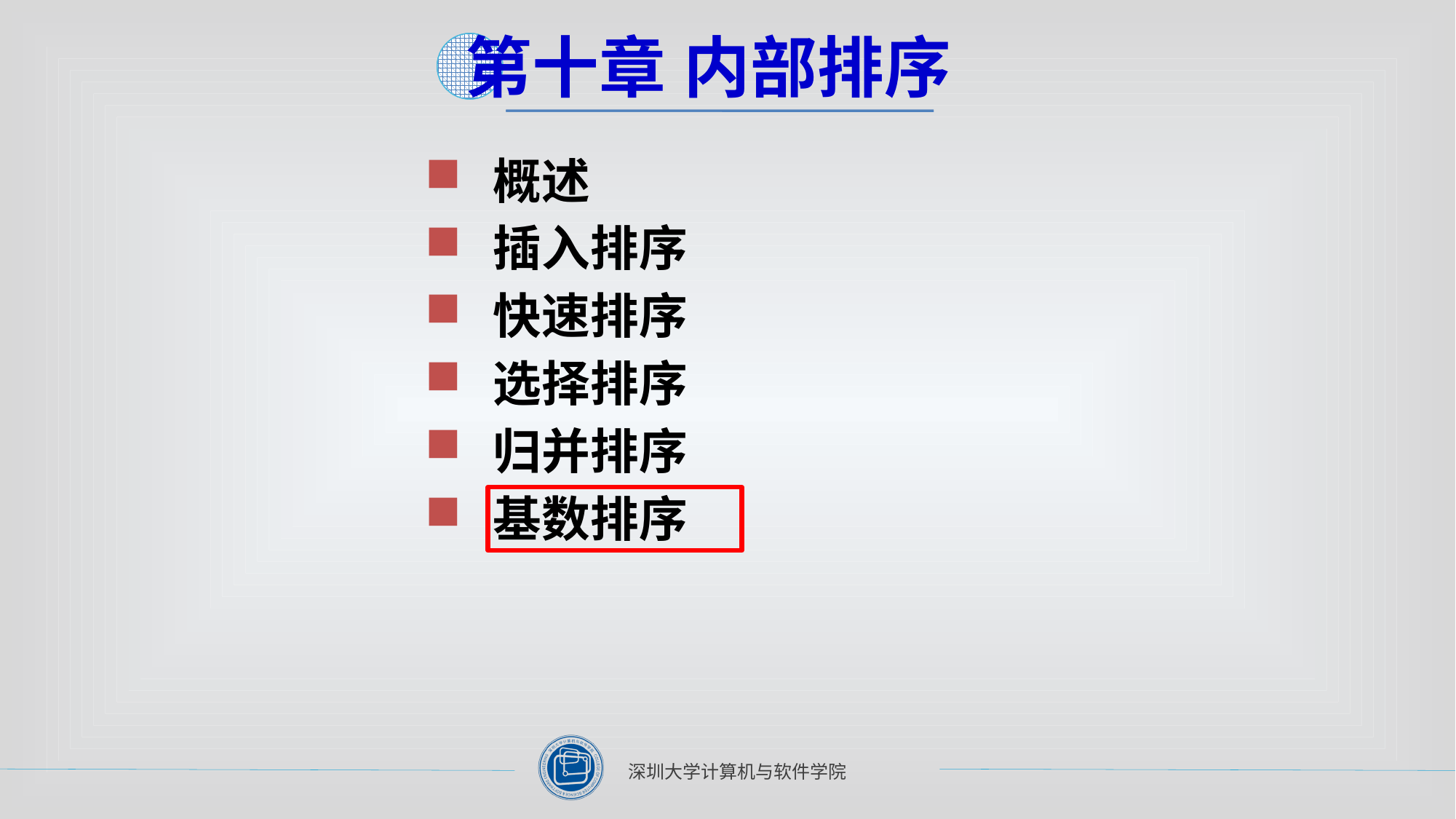

第十章	内部排序

概述
插入排序
快速排序
选择排序
归并排序
基数排序

89